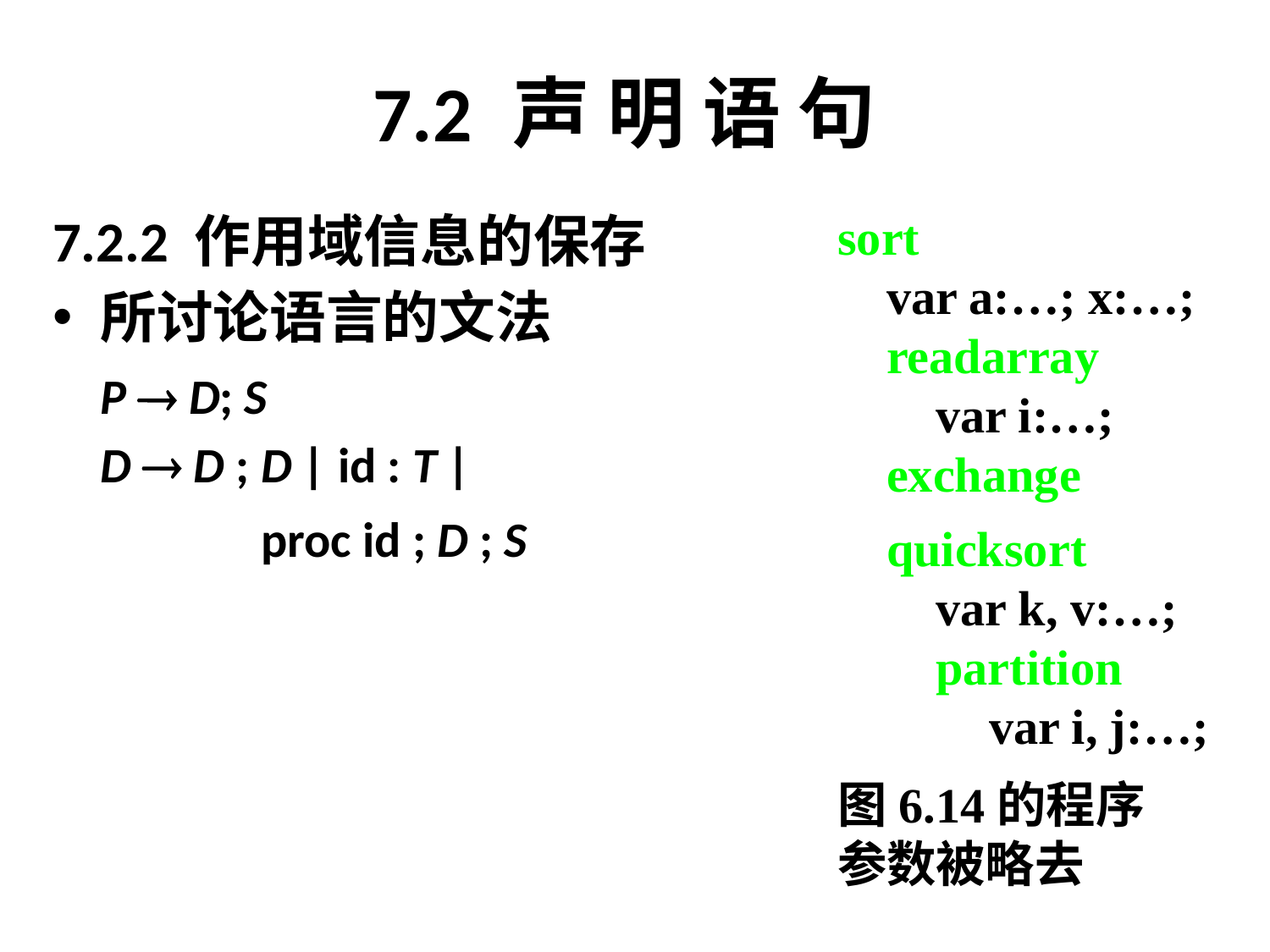

# 7.2 声 明 语 句
7.2.2 作用域信息的保存
所讨论语言的文法
	P → D; S
	D → D ; D | id : T |
		   proc id ; D ; S
sort
    var a:…; x:…;
    readarray
        var i:…;
    exchange
    quicksort
        var k, v:…;
        partition
	  var i, j:…;
图6.14的程序
参数被略去